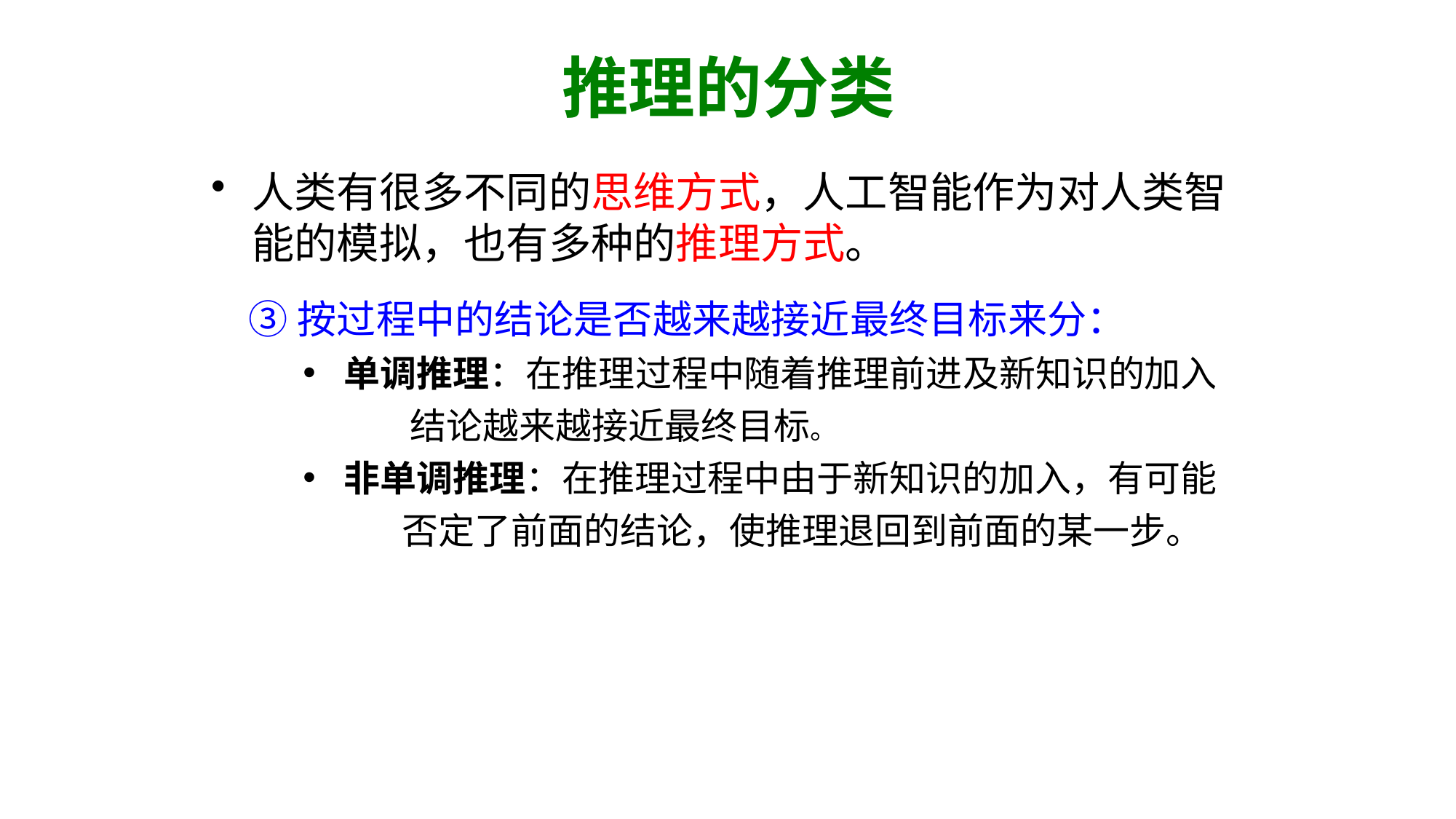

推理的分类
人类有很多不同的思维方式，人工智能作为对人类智能的模拟，也有多种的推理方式。
③按过程中的结论是否越来越接近最终目标来分：
单调推理：在推理过程中随着推理前进及新知识的加入
            结论越来越接近最终目标。
非单调推理：在推理过程中由于新知识的加入，有可能
           否定了前面的结论，使推理退回到前面的某一步。